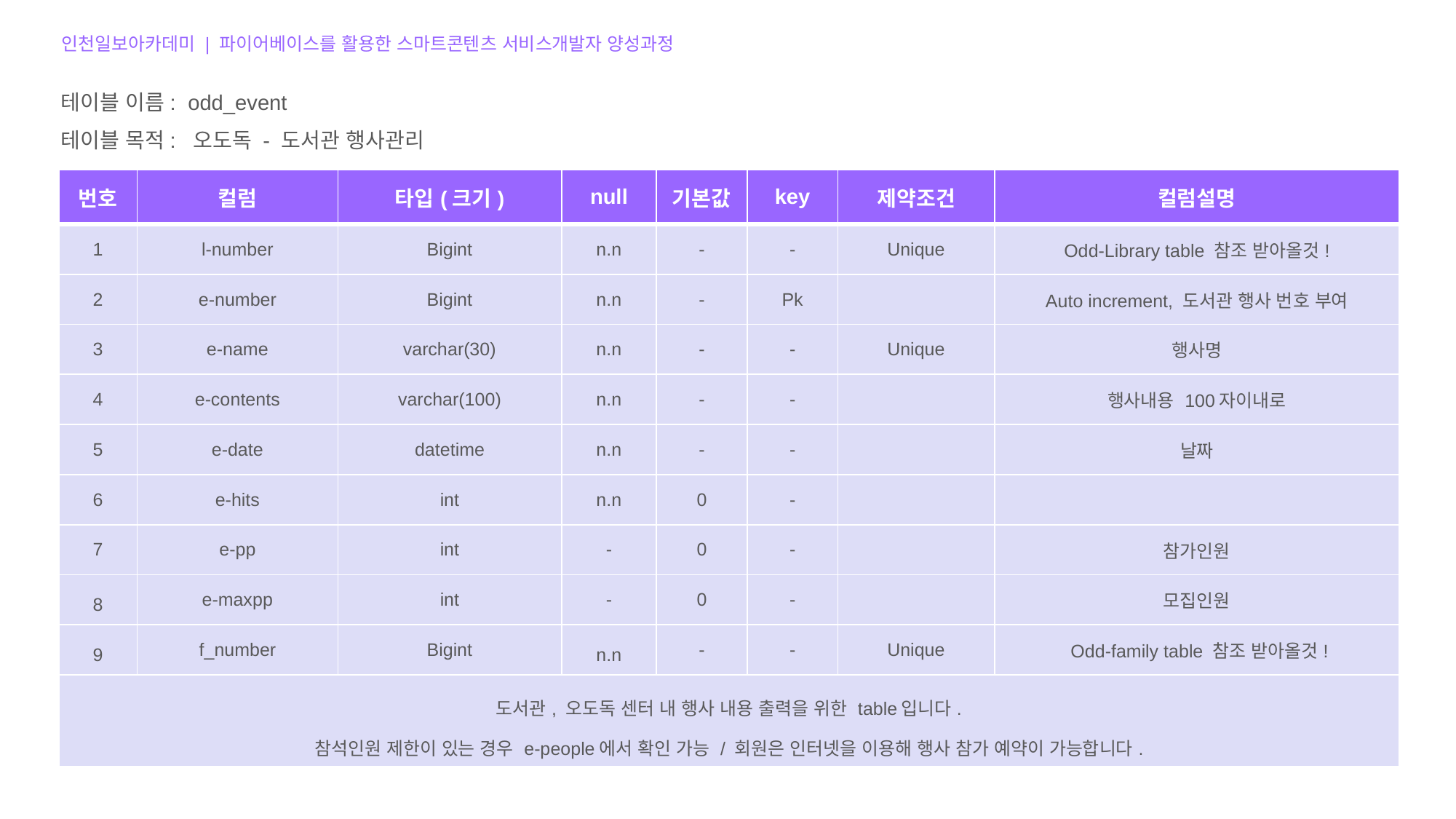

인천일보아카데미 | 파이어베이스를 활용한 스마트콘텐츠 서비스개발자 양성과정
테이블 이름:  odd_event
테이블 목적:  오도독 - 도서관 행사관리
| 번호 | 컬럼 | 타입(크기) | null | 기본값 | key | 제약조건 | 컬럼설명 |
| --- | --- | --- | --- | --- | --- | --- | --- |
| 1 | l-number | Bigint | n.n | - | - | Unique | Odd-Library table 참조 받아올것! |
| 2 | e-number | Bigint | n.n | - | Pk |  | Auto increment, 도서관 행사 번호 부여 |
| 3 | e-name | varchar(30) | n.n | - | - | Unique | 행사명 |
| 4 | e-contents | varchar(100) | n.n | - | - |  | 행사내용 100자이내로 |
| 5 | e-date | datetime | n.n | - | - |  | 날짜 |
| 6 | e-hits | int | n.n | 0 | - |  |  |
| 7 | e-pp | int | - | 0 | - |  | 참가인원 |
| 8 | e-maxpp | int | - | 0 | - |  | 모집인원 |
| 9 | f\_number | Bigint | n.n | - | - | Unique | Odd-family table 참조 받아올것! |
| 도서관, 오도독 센터 내 행사 내용 출력을 위한 table입니다. 참석인원 제한이 있는 경우 e-people에서 확인 가능 / 회원은 인터넷을 이용해 행사 참가 예약이 가능합니다. |  |  |  |  |  |  |  |